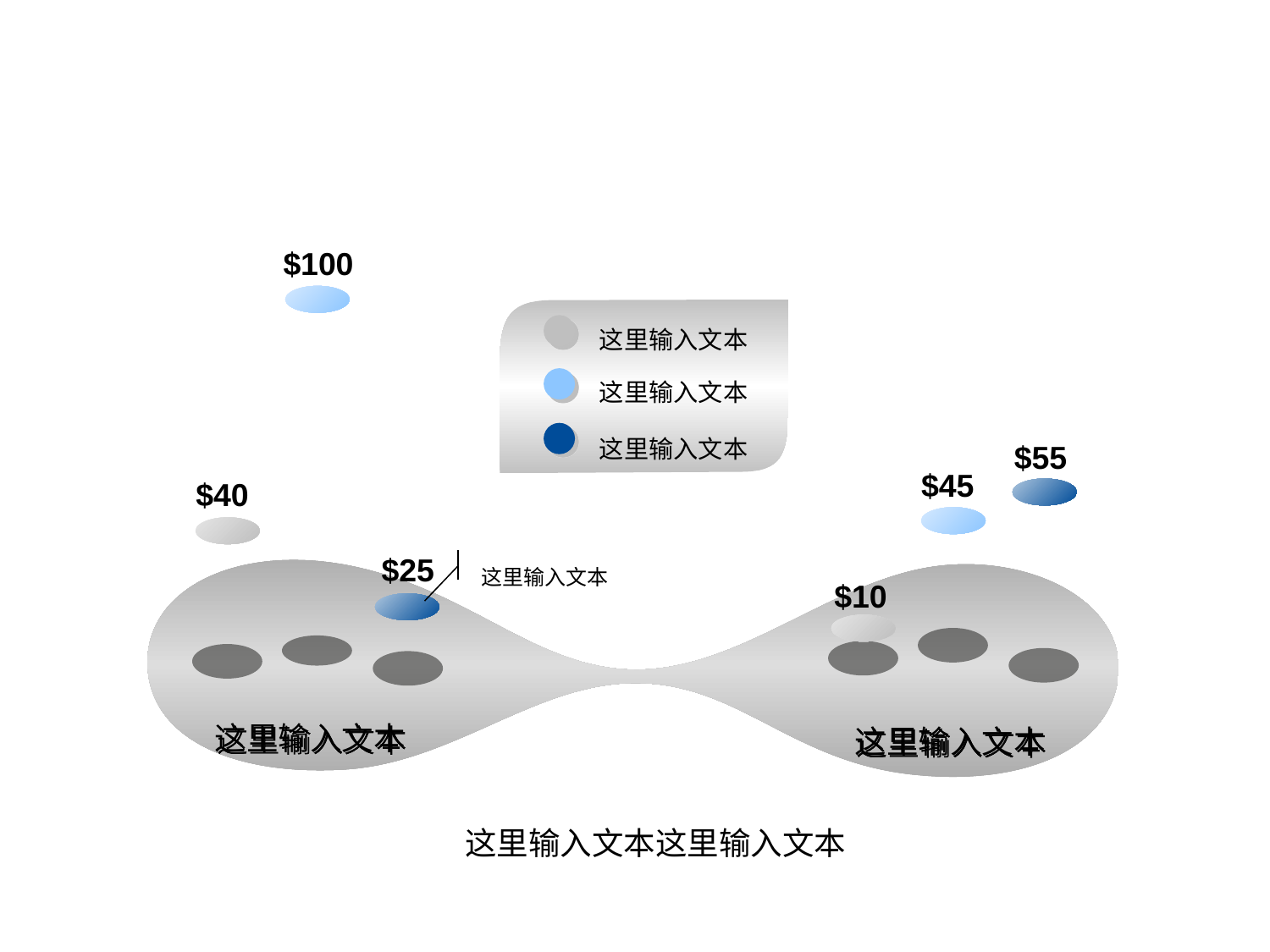

$100

这里输入文本

这里输入文本

这里输入文本

$55
$45
$40

$25
这里输入文本
$10

这里输入文本
这里输入文本
这里输入文本这里输入文本